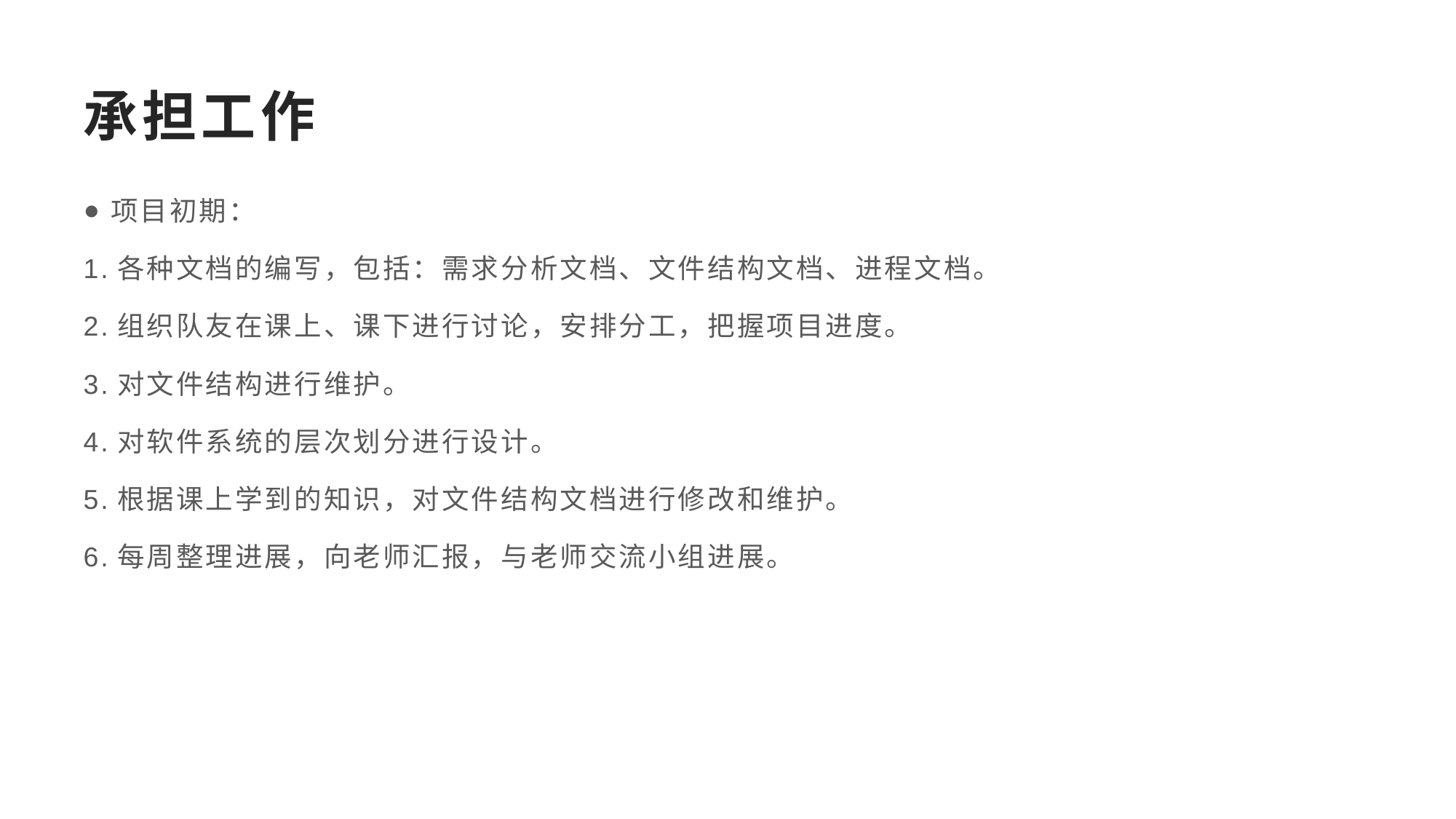

# 承担工作
项目初期：
1.各种文档的编写，包括：需求分析文档、文件结构文档、进程文档。
2.组织队友在课上、课下进行讨论，安排分工，把握项目进度。
3.对文件结构进行维护。
4.对软件系统的层次划分进行设计。
5.根据课上学到的知识，对文件结构文档进行修改和维护。
6.每周整理进展，向老师汇报，与老师交流小组进展。